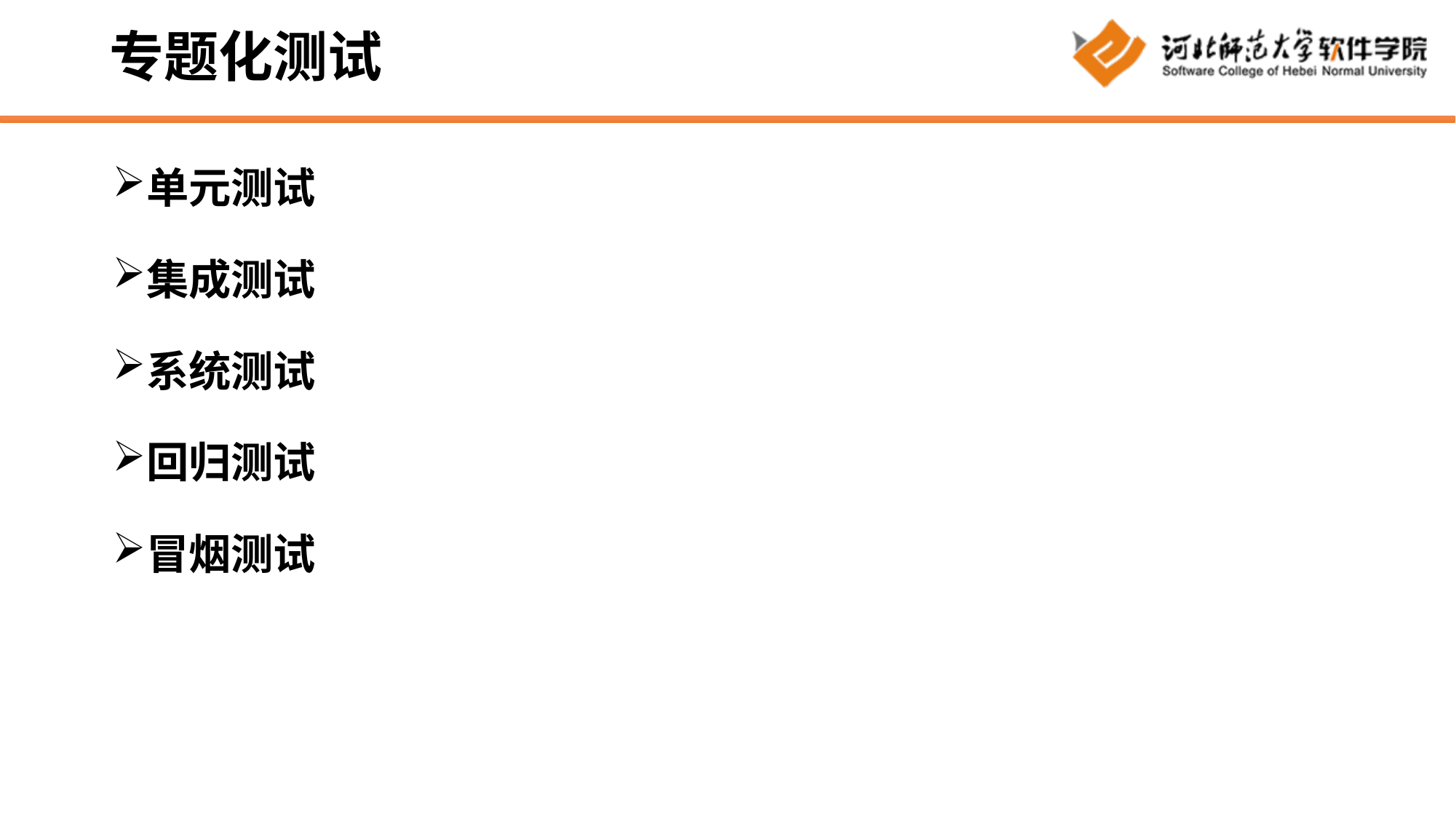

# 专题化测试
单元测试
集成测试
系统测试
回归测试
冒烟测试